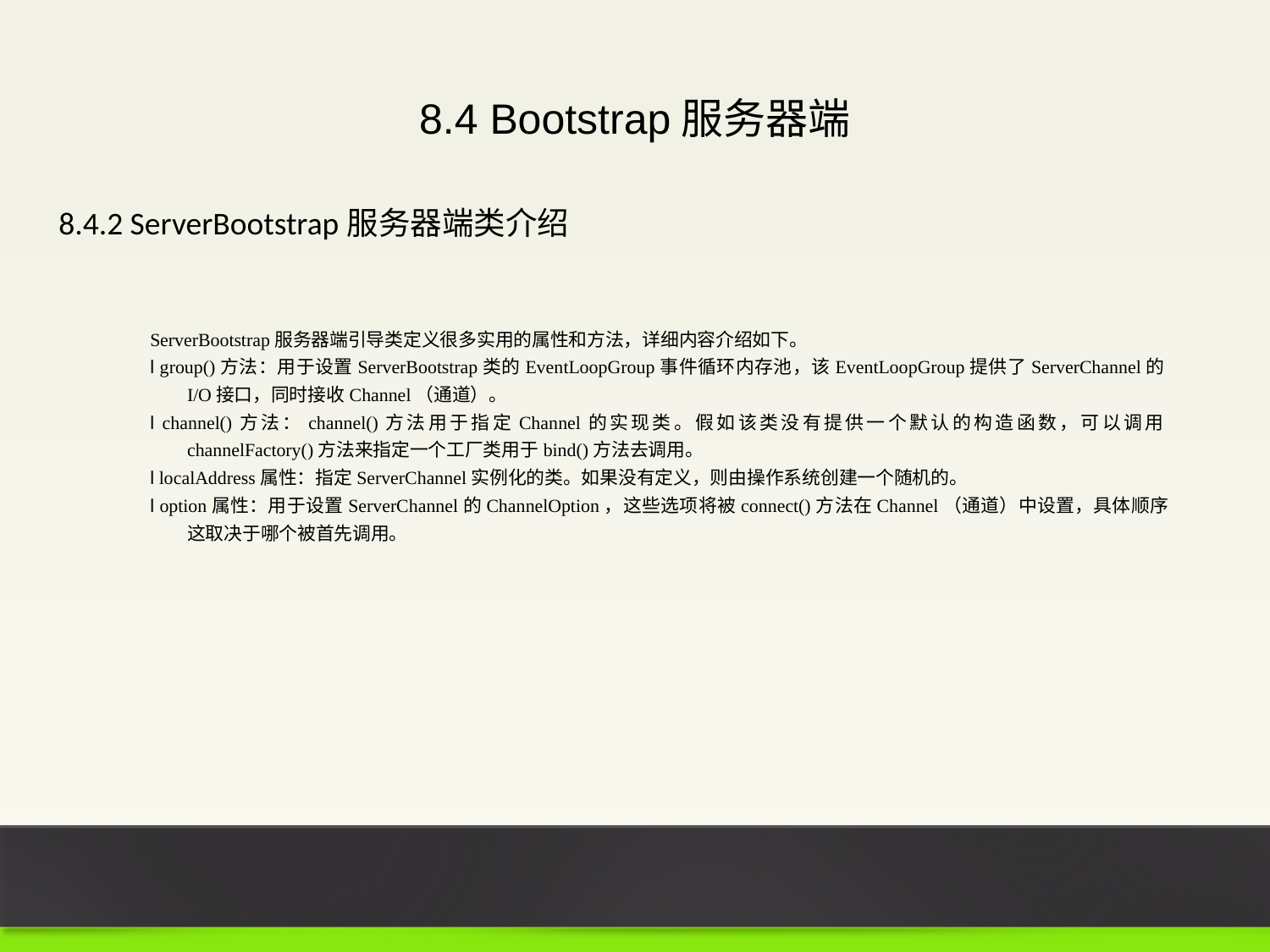

8.4 Bootstrap服务器端
8.4.2 ServerBootstrap服务器端类介绍
ServerBootstrap服务器端引导类定义很多实用的属性和方法，详细内容介绍如下。
l group()方法：用于设置ServerBootstrap类的EventLoopGroup事件循环内存池，该EventLoopGroup提供了ServerChannel的I/O接口，同时接收Channel（通道）。
l channel()方法：channel()方法用于指定Channel的实现类。假如该类没有提供一个默认的构造函数，可以调用channelFactory()方法来指定一个工厂类用于bind()方法去调用。
l localAddress属性：指定ServerChannel实例化的类。如果没有定义，则由操作系统创建一个随机的。
l option属性：用于设置ServerChannel的ChannelOption，这些选项将被connect()方法在Channel（通道）中设置，具体顺序这取决于哪个被首先调用。